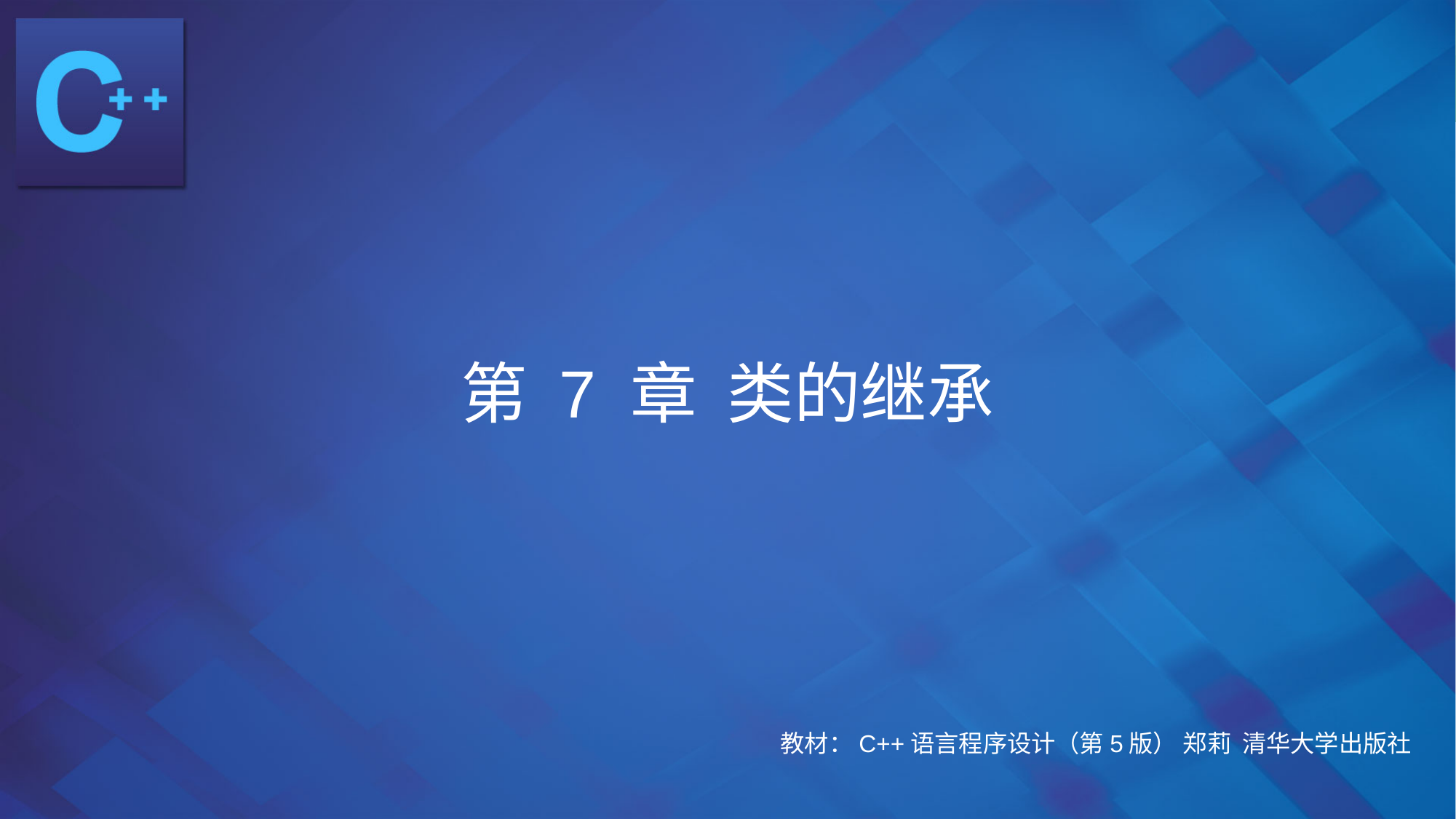

# 第 7 章  类的继承

教材：C++语言程序设计（第5版） 郑莉  清华大学出版社